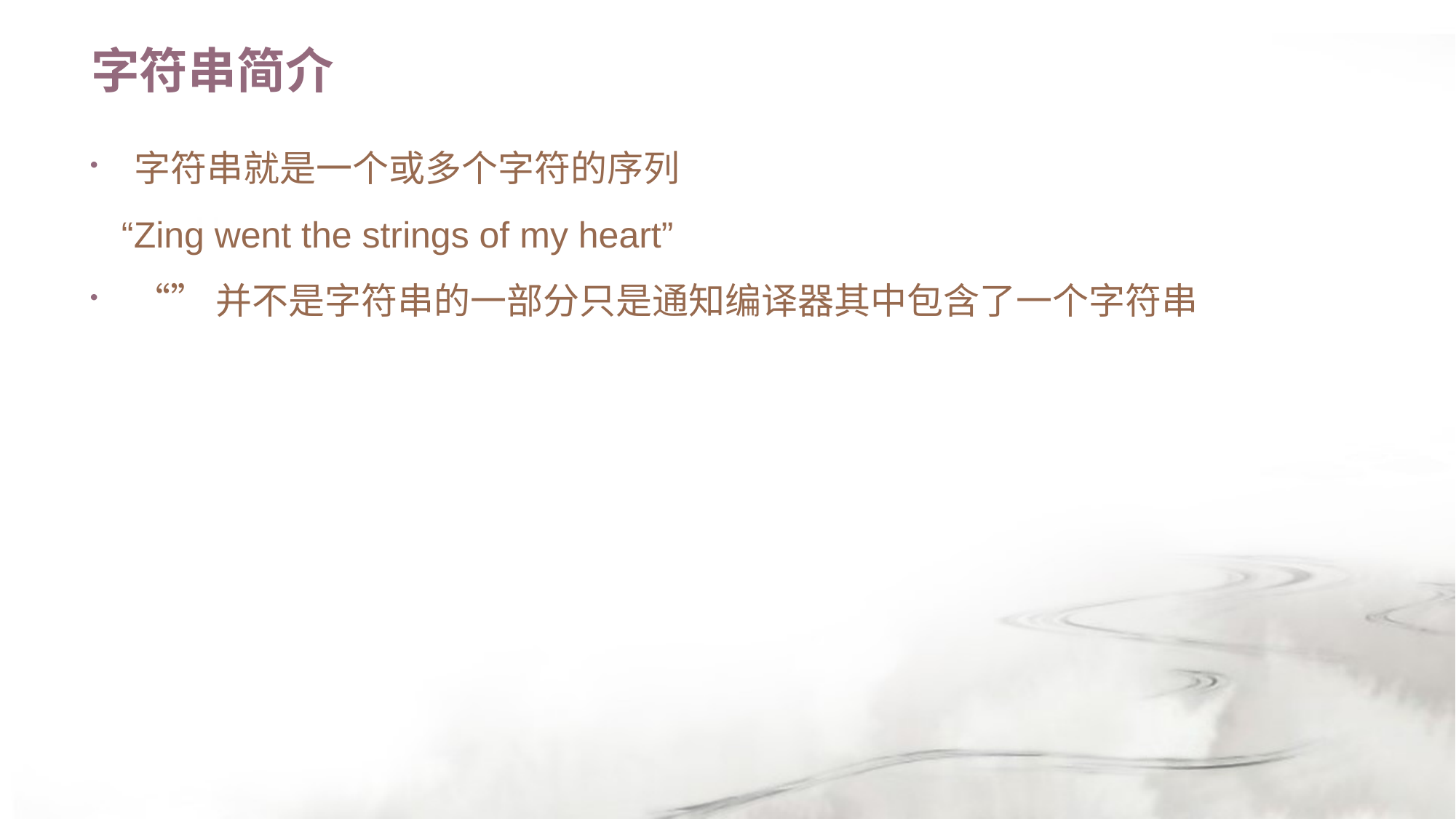

# 字符串简介
字符串就是一个或多个字符的序列
   “Zing went the strings of my heart”
“”并不是字符串的一部分只是通知编译器其中包含了一个字符串